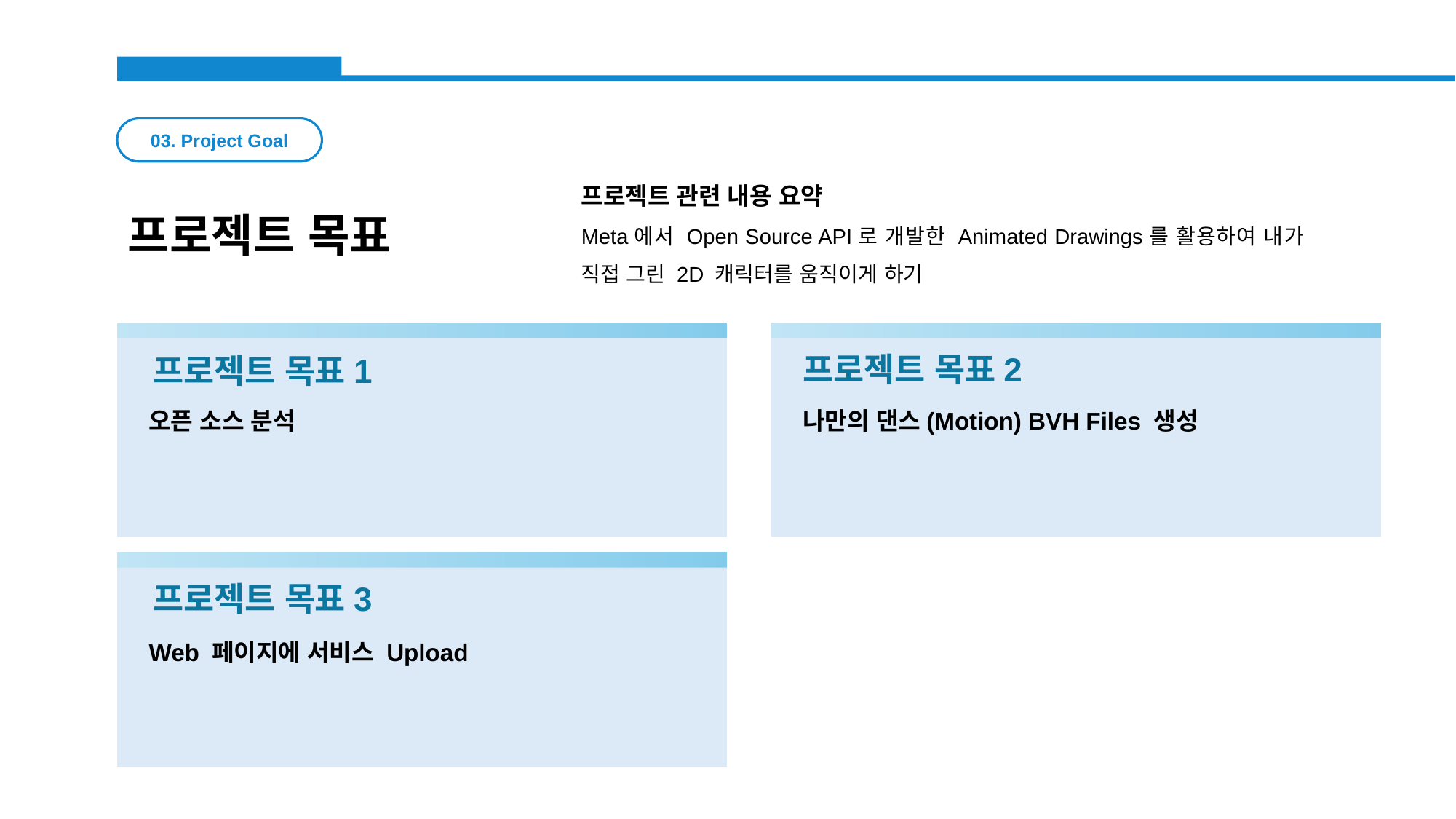

03. Project Goal
프로젝트 목표
프로젝트 관련 내용 요약
Meta에서 Open Source API로 개발한 Animated Drawings를 활용하여 내가 직접 그린 2D 캐릭터를 움직이게 하기

프로젝트 목표2
프로젝트 목표1
오픈 소스 분석
나만의 댄스(Motion) BVH Files 생성

프로젝트 목표3
Web 페이지에 서비스 Upload